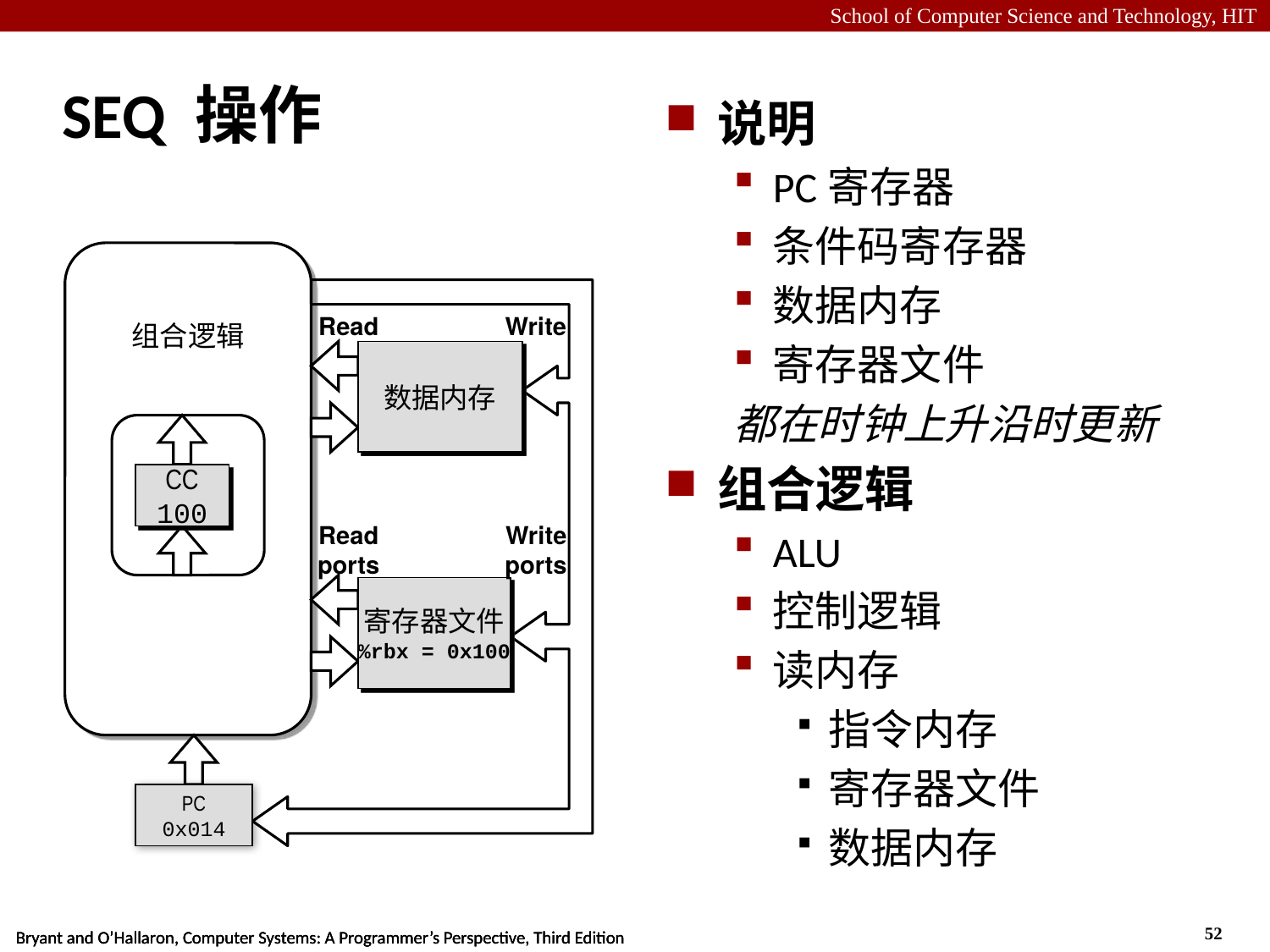

# SEQ 操作
说明
PC寄存器
条件码寄存器
数据内存
寄存器文件
都在时钟上升沿时更新
组合逻辑
ALU
控制逻辑
读内存
指令内存
寄存器文件
数据内存
组合逻辑

Read
Write

数据内存

CC
100
Read
ports
Write
ports

寄存器文件
%rbx = 0x100

PC
0x014